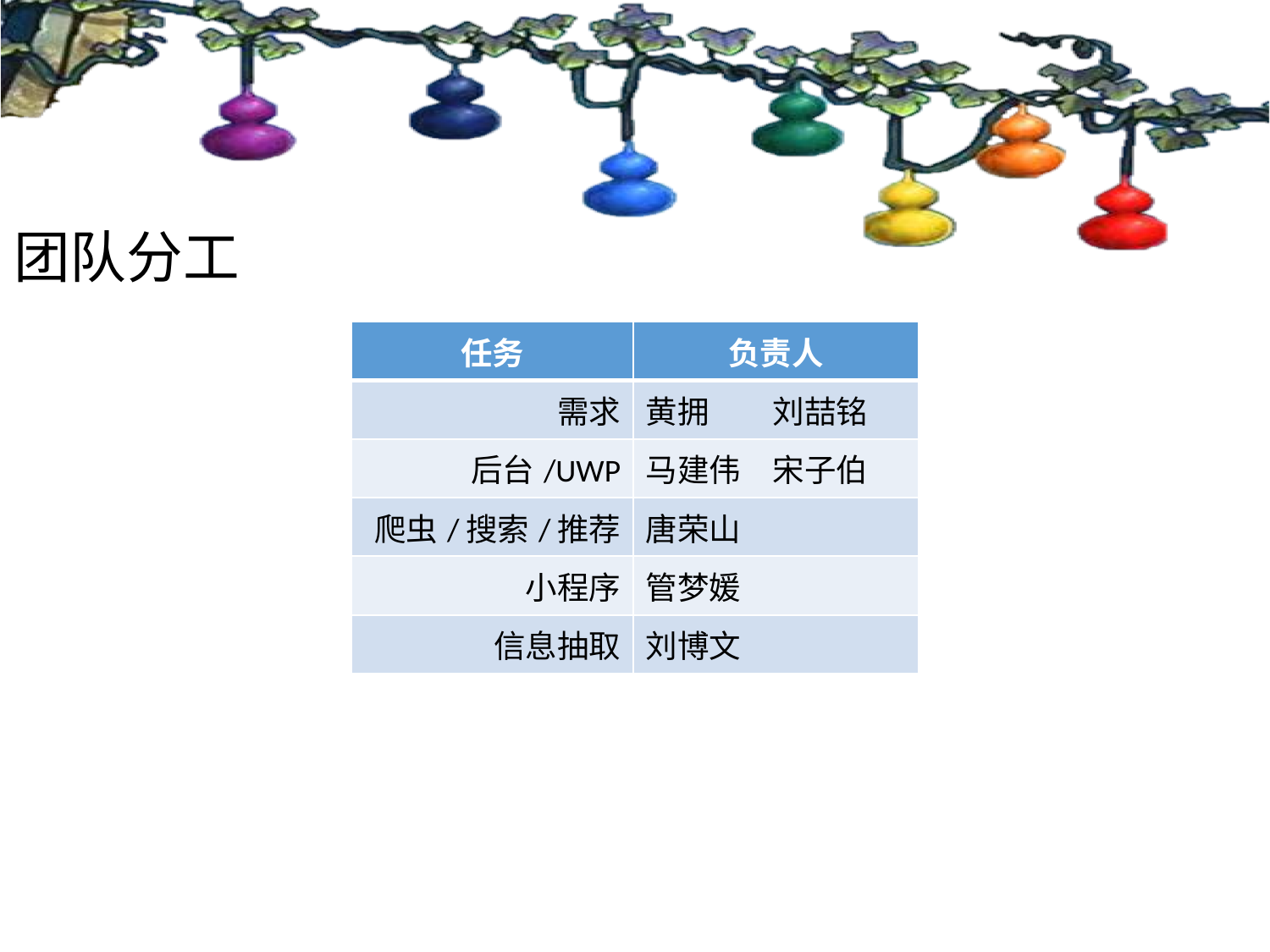

团队分工
| 任务 | 负责人 |
| --- | --- |
| 需求 | 黄拥 刘喆铭 |
| 后台/UWP | 马建伟 宋子伯 |
| 爬虫/搜索/推荐 | 唐荣山 |
| 小程序 | 管梦媛 |
| 信息抽取 | 刘博文 |